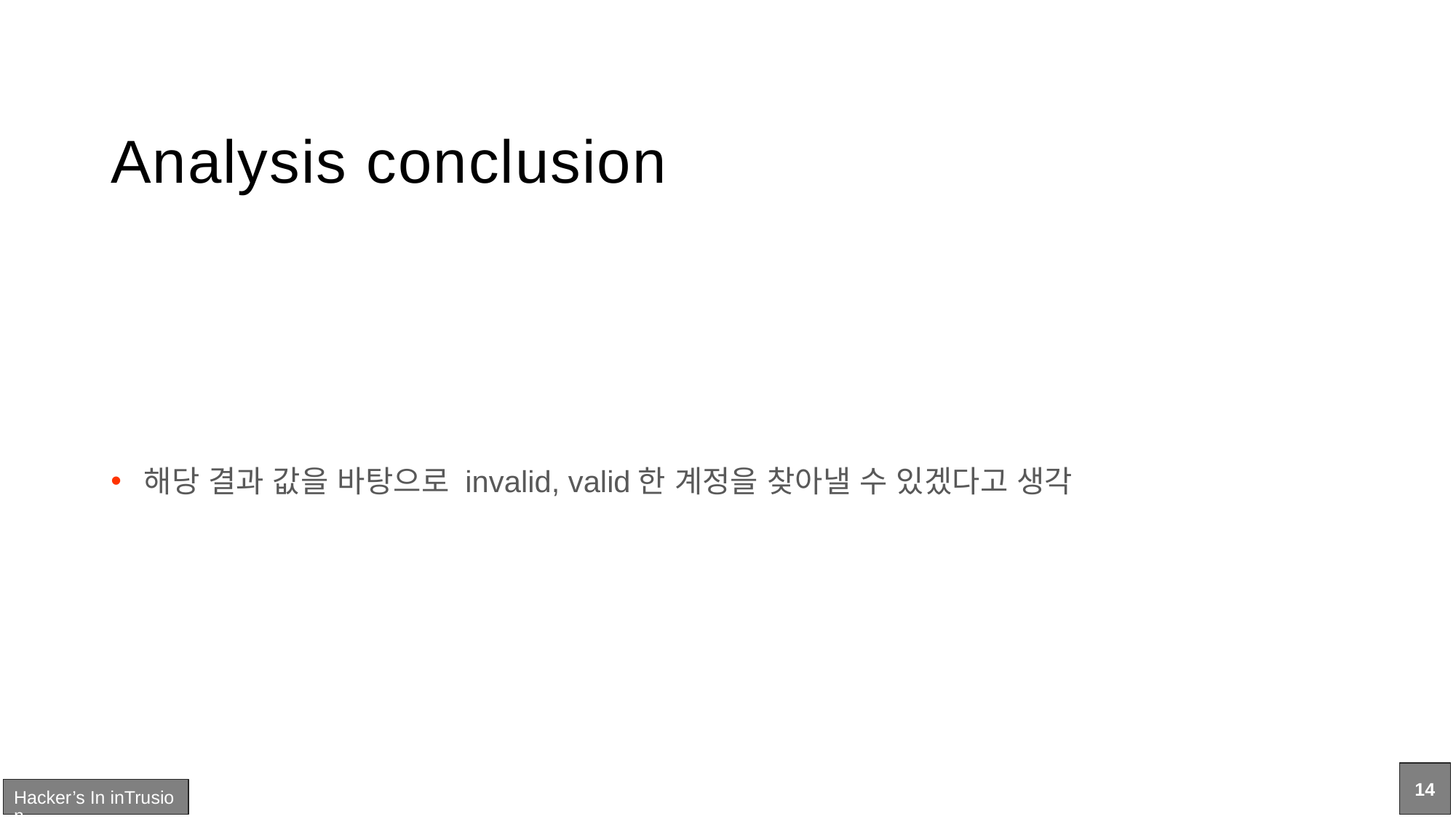

# Analysis conclusion
해당 결과 값을 바탕으로 invalid, valid한 계정을 찾아낼 수 있겠다고 생각
14
Hacker’s In inTrusion